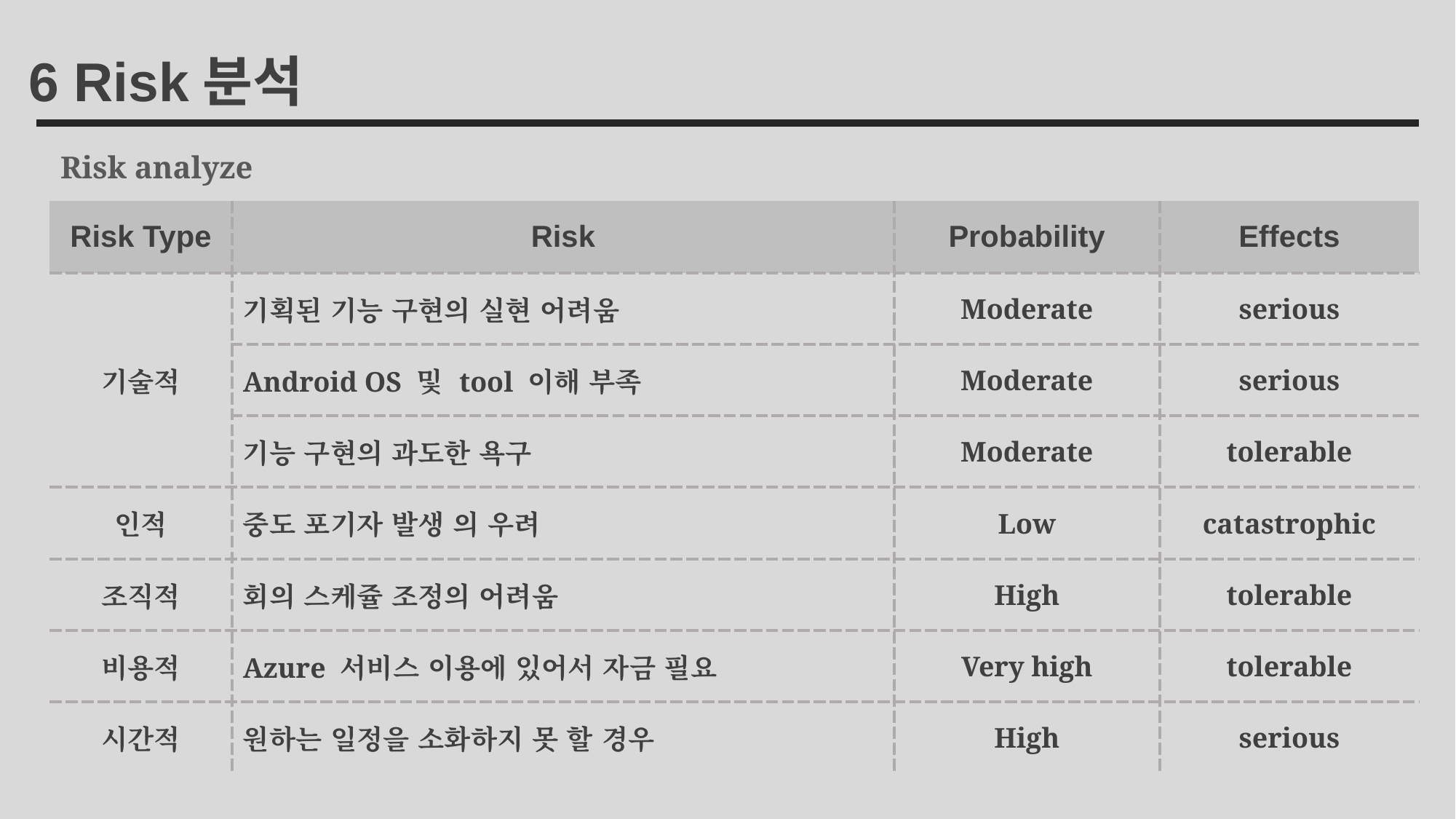

6 Risk분석
Risk analyze

| Risk Type | Risk | Probability | Effects |
| --- | --- | --- | --- |
| 기술적 | 기획된 기능 구현의 실현 어려움 | Moderate | serious |
|  | Android OS 및 tool 이해 부족 | Moderate | serious |
|  | 기능 구현의 과도한 욕구 | Moderate | tolerable |
| 인적 | 중도 포기자 발생 의 우려 | Low | catastrophic |
| 조직적 | 회의 스케쥴 조정의 어려움 | High | tolerable |
| 비용적 | Azure 서비스 이용에 있어서 자금 필요 | Very high | tolerable |
| 시간적 | 원하는 일정을 소화하지 못 할 경우 | High | serious |